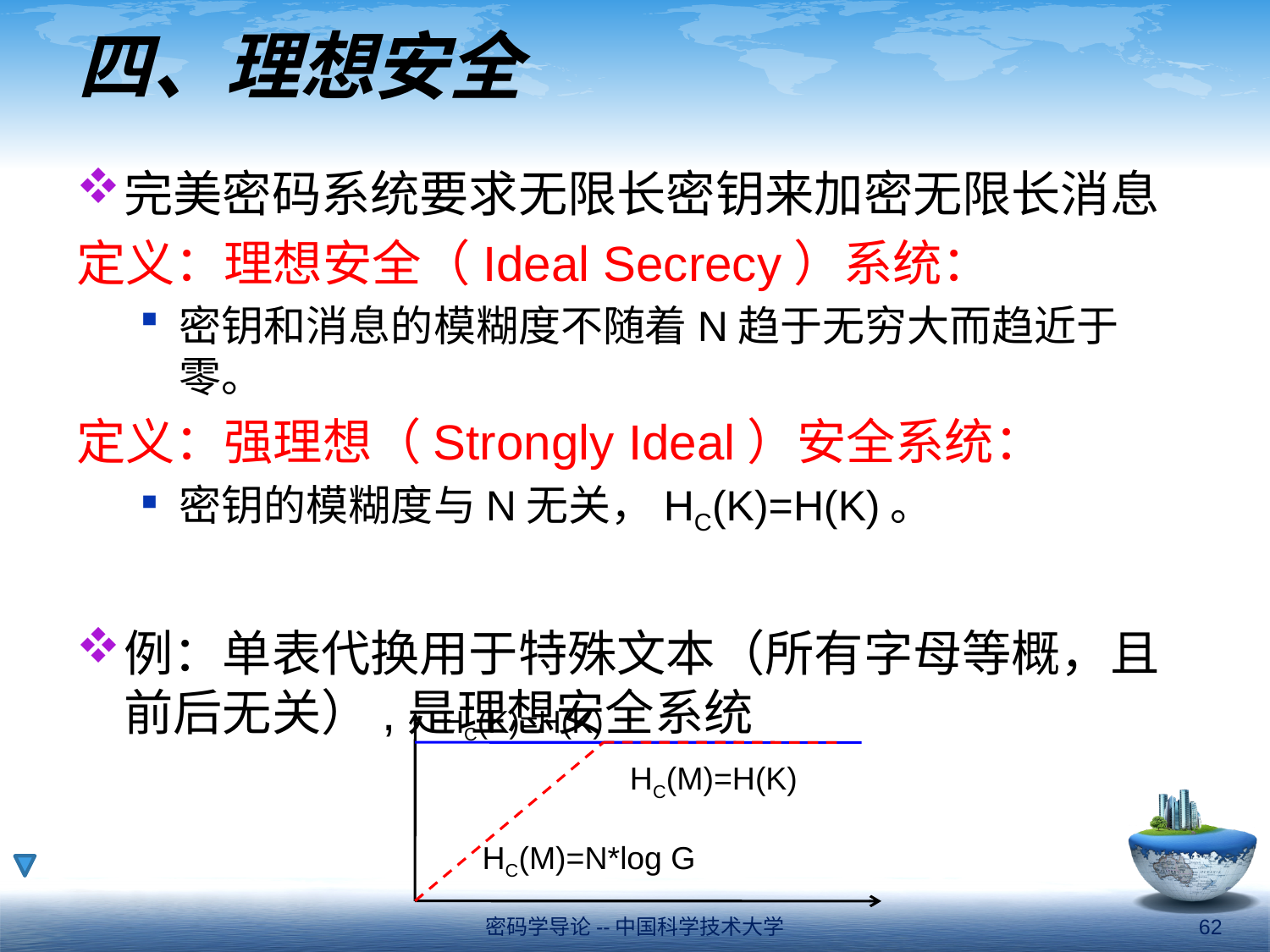

# 四、理想安全
完美密码系统要求无限长密钥来加密无限长消息
定义：理想安全（Ideal Secrecy）系统：
密钥和消息的模糊度不随着N趋于无穷大而趋近于零。
定义：强理想（Strongly Ideal）安全系统：
密钥的模糊度与N无关，HC(K)=H(K)。

例：单表代换用于特殊文本（所有字母等概，且前后无关）,是理想安全系统
HC(K)=H(K)
HC(M)=H(K)
HC(M)=N*log G

密码学导论--中国科学技术大学
62